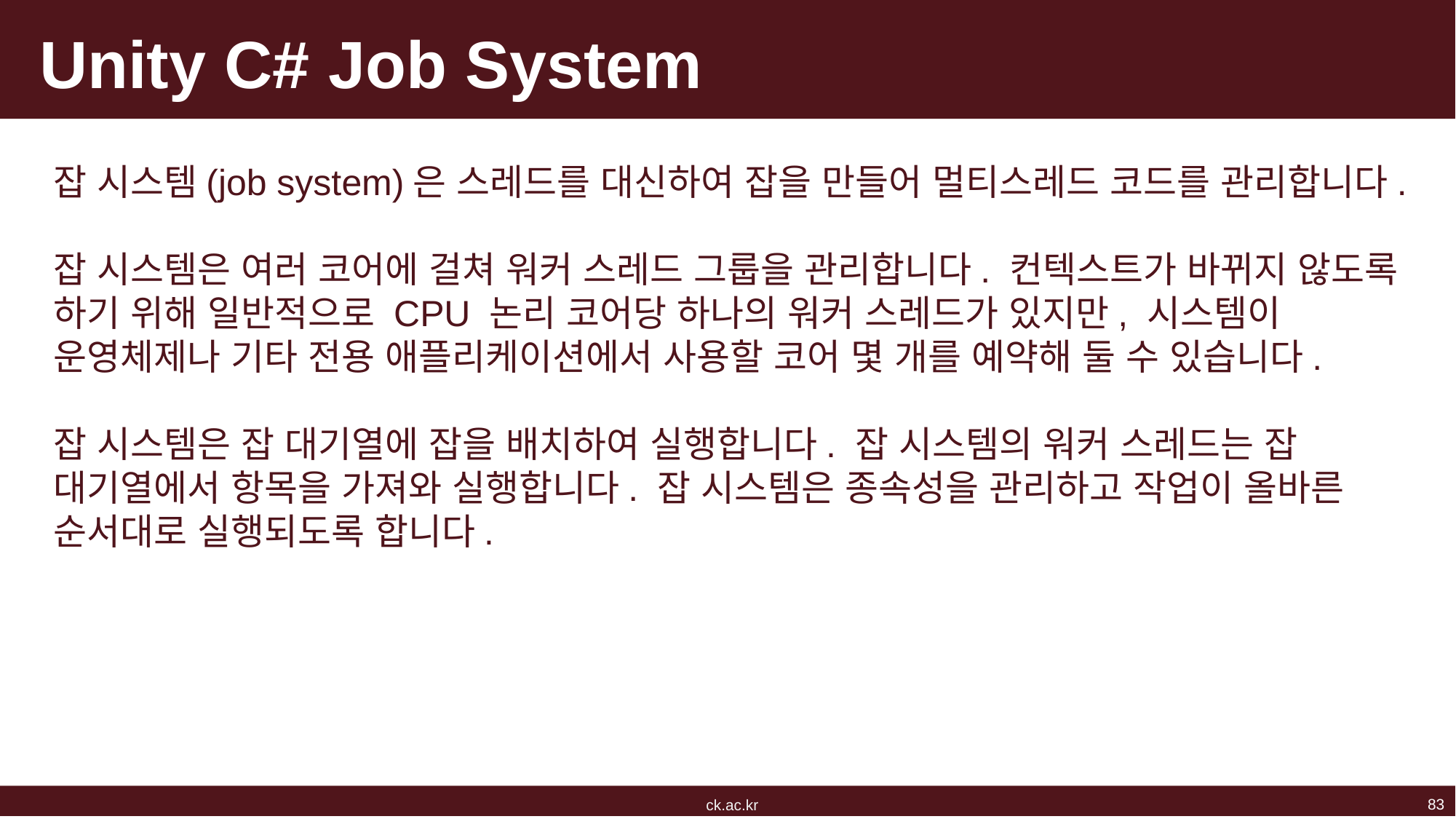

# Unity C# Job System
잡 시스템(job system)은 스레드를 대신하여 잡을 만들어 멀티스레드 코드를 관리합니다.

잡 시스템은 여러 코어에 걸쳐 워커 스레드 그룹을 관리합니다. 컨텍스트가 바뀌지 않도록 하기 위해 일반적으로 CPU 논리 코어당 하나의 워커 스레드가 있지만, 시스템이 운영체제나 기타 전용 애플리케이션에서 사용할 코어 몇 개를 예약해 둘 수 있습니다.

잡 시스템은 잡 대기열에 잡을 배치하여 실행합니다. 잡 시스템의 워커 스레드는 잡 대기열에서 항목을 가져와 실행합니다. 잡 시스템은 종속성을 관리하고 작업이 올바른 순서대로 실행되도록 합니다.

83
ck.ac.kr